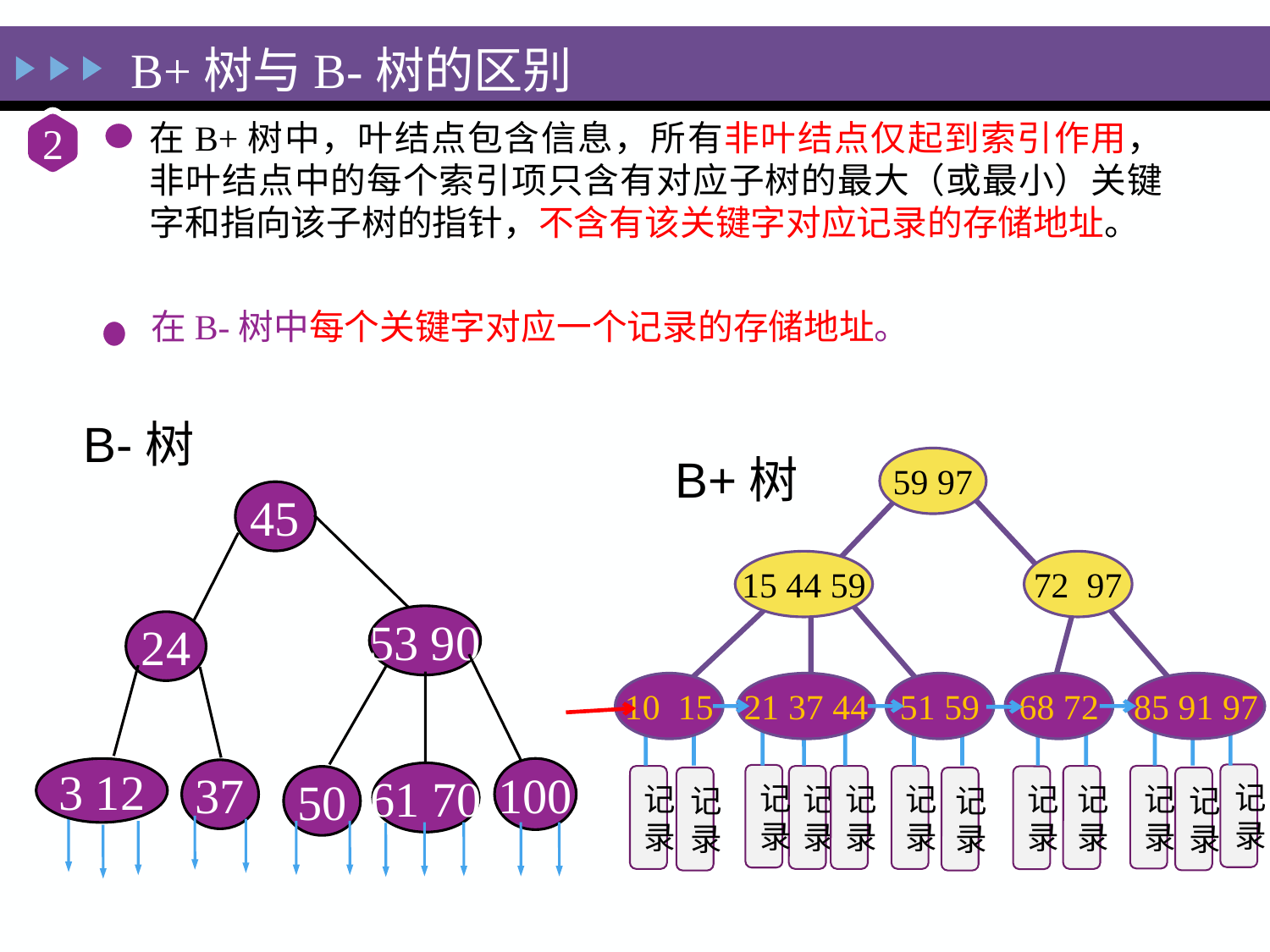

B+树与B-树的区别

2
在B+树中，叶结点包含信息，所有非叶结点仅起到索引作用，非叶结点中的每个索引项只含有对应子树的最大（或最小）关键字和指向该子树的指针，不含有该关键字对应记录的存储地址。

在B-树中每个关键字对应一个记录的存储地址。

B-树
45

53 90
24

3 12
100
37
61 70
50

B+树
59 97

15 44 59
72  97

10  15
21 37 44
51 59
68 72
85 91 97

记录
记录
记录
记录
记录
记录
记录
记录
记录
记录
记录
记录